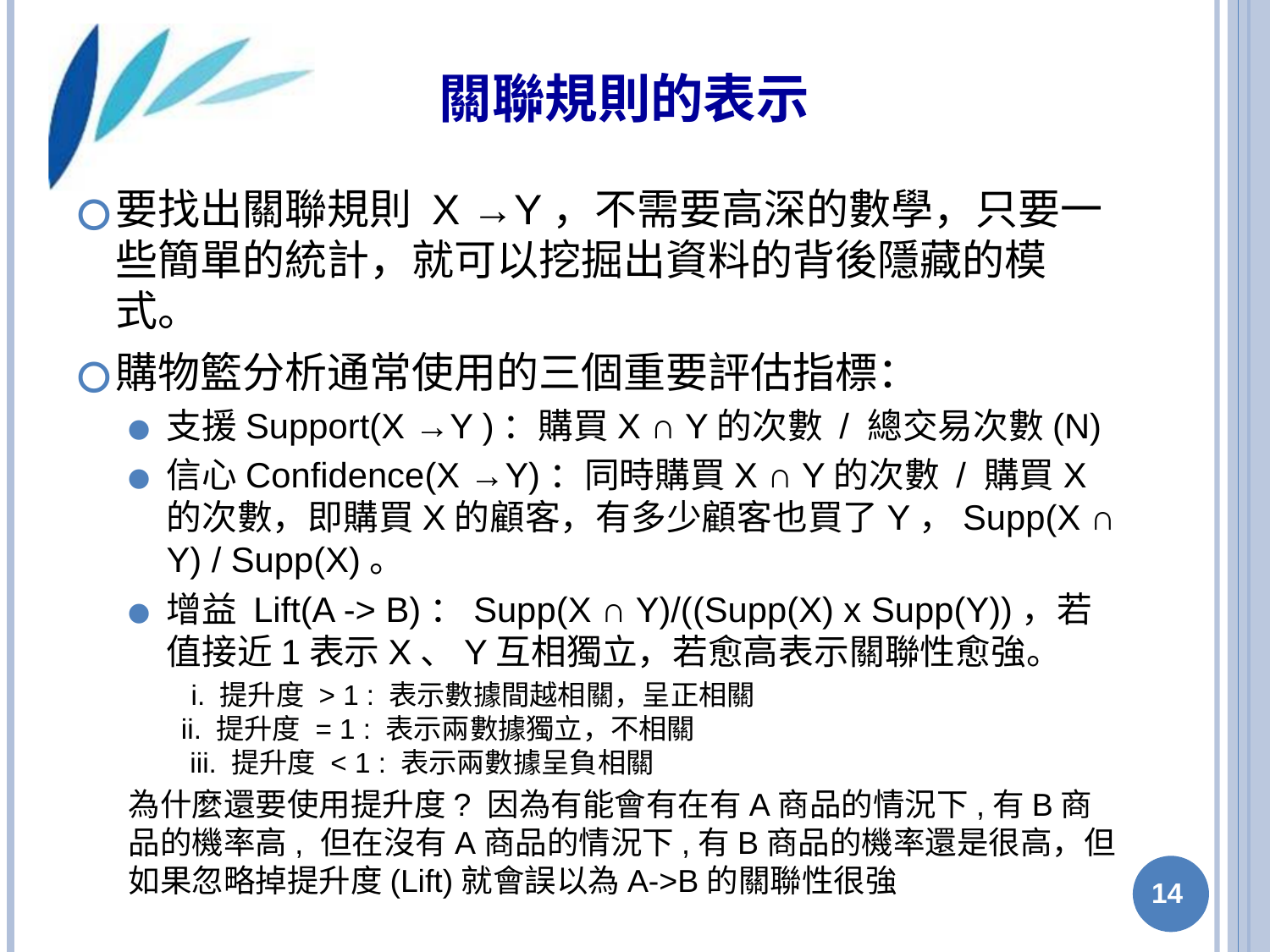

# 關聯規則的表示
要找出關聯規則 X →Y，不需要高深的數學，只要一些簡單的統計，就可以挖掘出資料的背後隱藏的模式。
購物籃分析通常使用的三個重要評估指標：
支援Support(X →Y )：購買X ∩ Y的次數 / 總交易次數(N)
信心Confidence(X →Y)：同時購買X ∩ Y的次數 / 購買X的次數，即購買X的顧客，有多少顧客也買了Y，Supp(X ∩ Y) / Supp(X)。
增益 Lift(A -> B)：Supp(X ∩ Y)/((Supp(X) x Supp(Y))，若值接近1表示X、Y互相獨立，若愈高表示關聯性愈強。
        i. 提升度 > 1 : 表示數據間越相關，呈正相關
       ii. 提升度 = 1 : 表示兩數據獨立，不相關
       iii. 提升度 < 1 : 表示兩數據呈負相關
為什麼還要使用提升度? 因為有能會有在有A商品的情況下,有B商品的機率高, 但在沒有A商品的情況下,有B商品的機率還是很高，但如果忽略掉提升度(Lift)就會誤以為A->B的關聯性很強

14